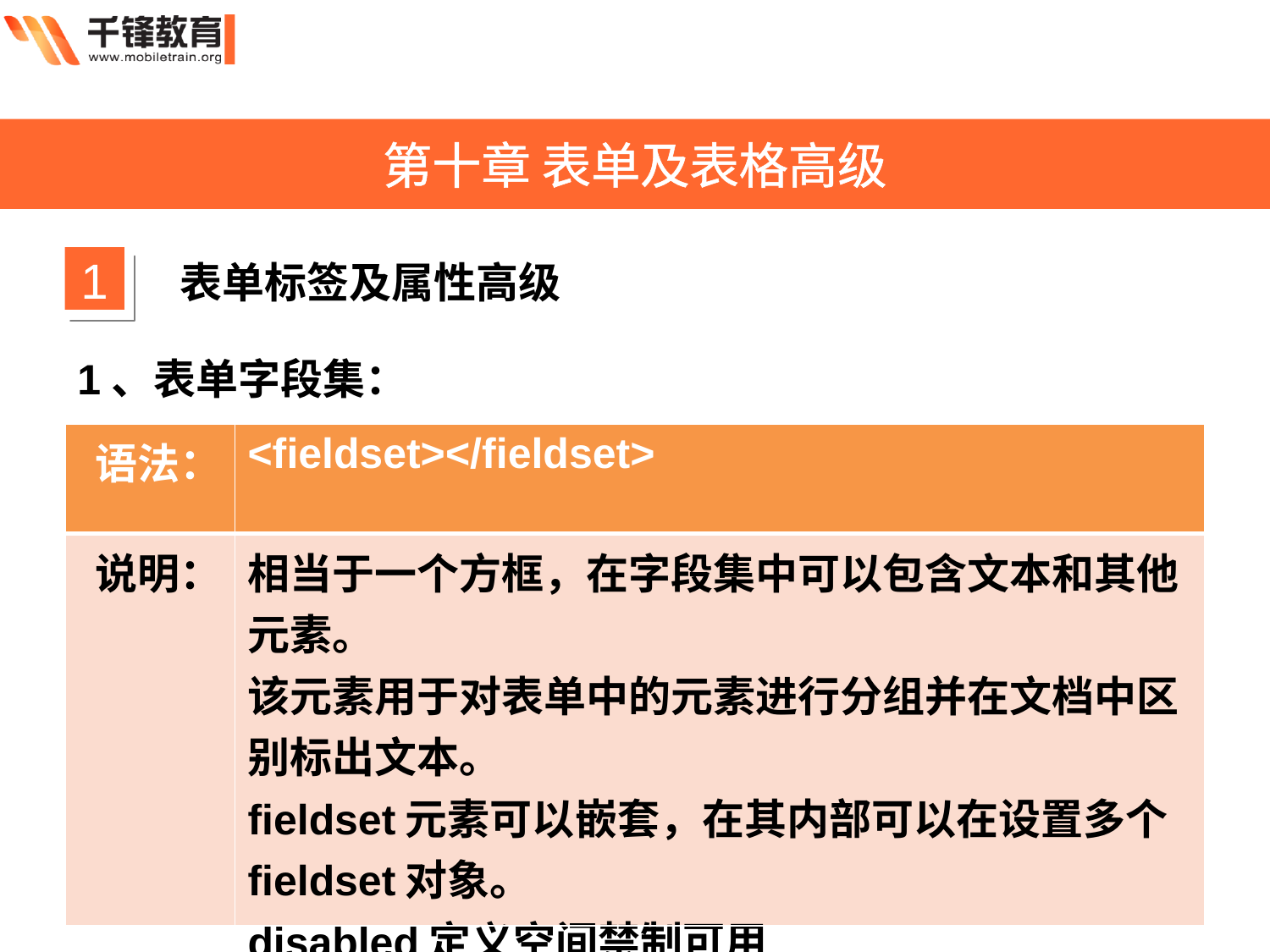

第十章 表单及表格高级
1

表单标签及属性高级

1、表单字段集：
| 语法： | <fieldset></fieldset> |
| --- | --- |
| 说明： | 相当于一个方框，在字段集中可以包含文本和其他元素。 该元素用于对表单中的元素进行分组并在文档中区别标出文本。 fieldset元素可以嵌套，在其内部可以在设置多个fieldset对象。 disabled定义空间禁制可用 |